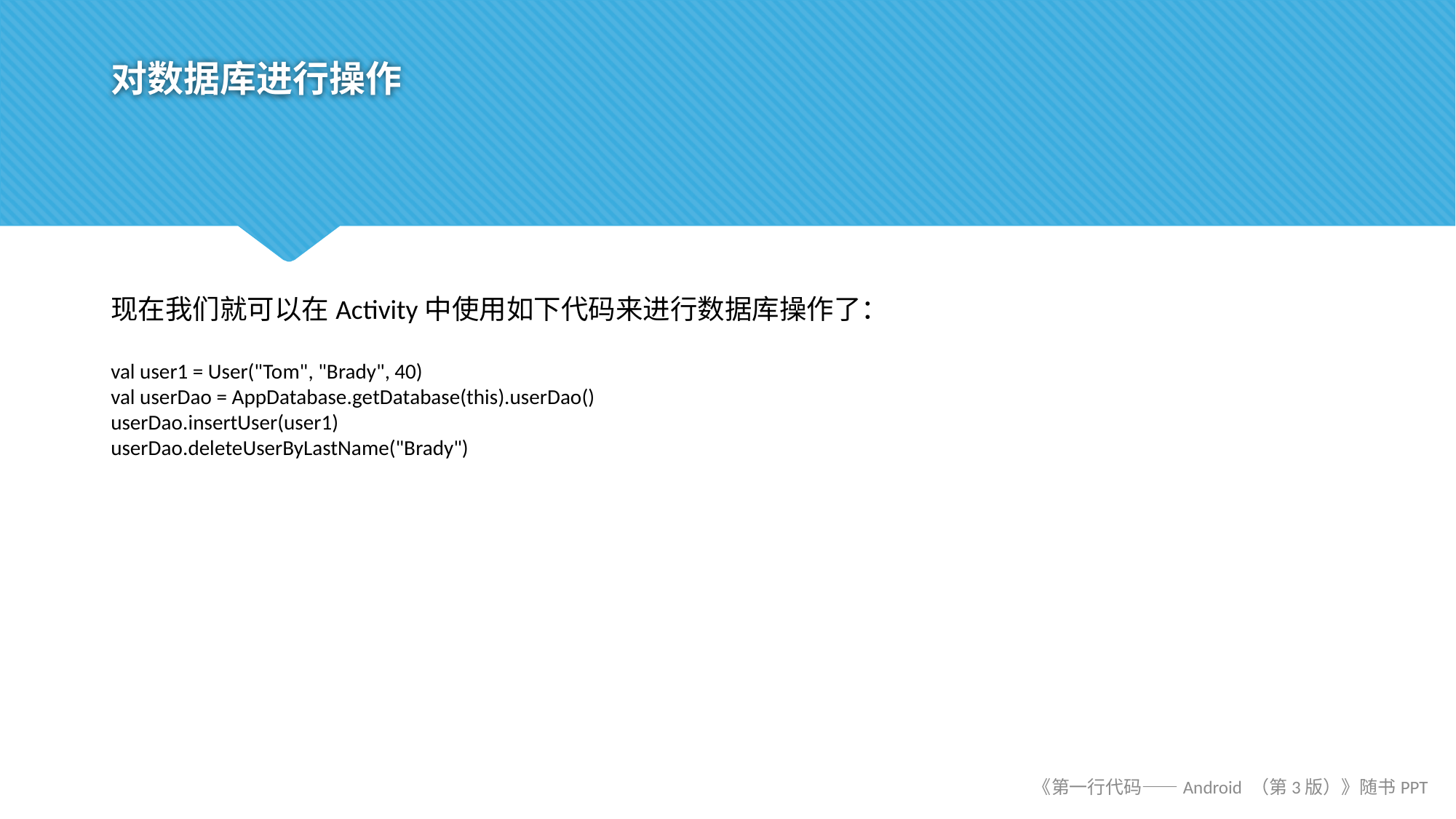

# 对数据库进行操作
现在我们就可以在Activity中使用如下代码来进行数据库操作了：
val user1 = User("Tom", "Brady", 40)
val userDao = AppDatabase.getDatabase(this).userDao()
userDao.insertUser(user1)
userDao.deleteUserByLastName("Brady")